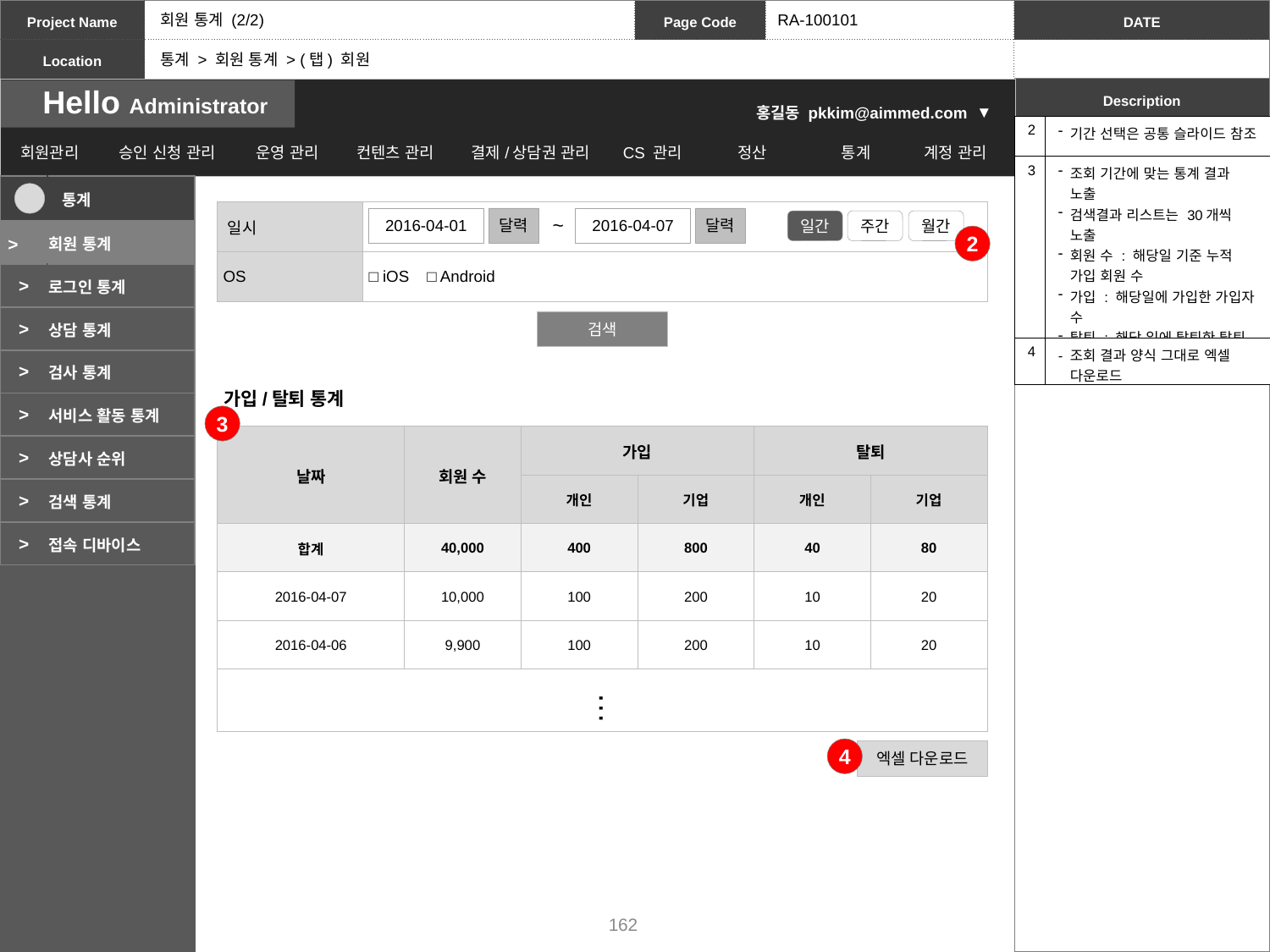

회원 통계 (2/2)
RA-100101
통계 > 회원 통계 > (탭) 회원
| 2 | 기간 선택은 공통 슬라이드 참조 |
| --- | --- |
| 3 | 조회 기간에 맞는 통계 결과 노출 검색결과 리스트는 30개씩 노출 회원 수 : 해당일 기준 누적 가입 회원 수 가입 : 해당일에 가입한 가입자 수 탈퇴 : 해당 일에 탈퇴한 탈퇴 회원 수 |
| 4 | - 조회 결과 양식 그대로 엑셀 다운로드 |

|  | 통계 |
| --- | --- |
| > | 회원 통계 |
| > | 로그인 통계 |
| > | 상담 통계 |
| > | 검사 통계 |
| > | 서비스 활동 통계 |
| > | 상담사 순위 |
| > | 검색 통계 |
| > | 접속 디바이스 |

| 일시 |  |
| --- | --- |
| OS | □ iOS □ Android |
~
2016-04-01
달력
2016-04-07
달력
일간
주간
월간
2
검색
가입/탈퇴 통계
3
| 날짜 | 회원 수 | 가입 |  | 탈퇴 |  |
| --- | --- | --- | --- | --- | --- |
|  |  | 개인 | 기업 | 개인 | 기업 |
| 합계 | 40,000 | 400 | 800 | 40 | 80 |
| 2016-04-07 | 10,000 | 100 | 200 | 10 | 20 |
| 2016-04-06 | 9,900 | 100 | 200 | 10 | 20 |
|  |  |  |  |  |  |
…
4
엑셀 다운로드
162